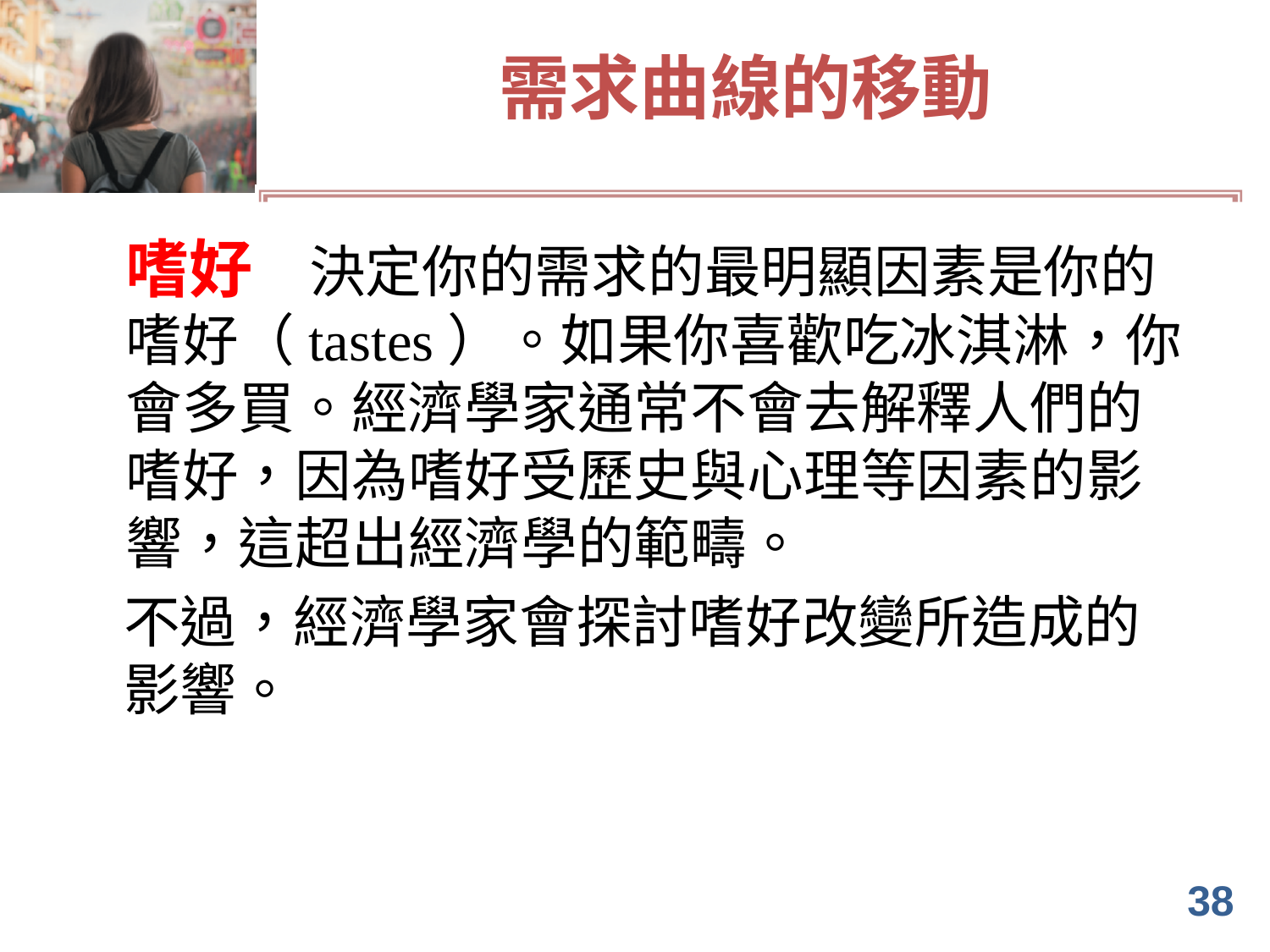

# 需求曲線的移動
	嗜好　決定你的需求的最明顯因素是你的嗜好（tastes）。如果你喜歡吃冰淇淋，你會多買。經濟學家通常不會去解釋人們的嗜好，因為嗜好受歷史與心理等因素的影響，這超出經濟學的範疇。
	不過，經濟學家會探討嗜好改變所造成的影響。
38